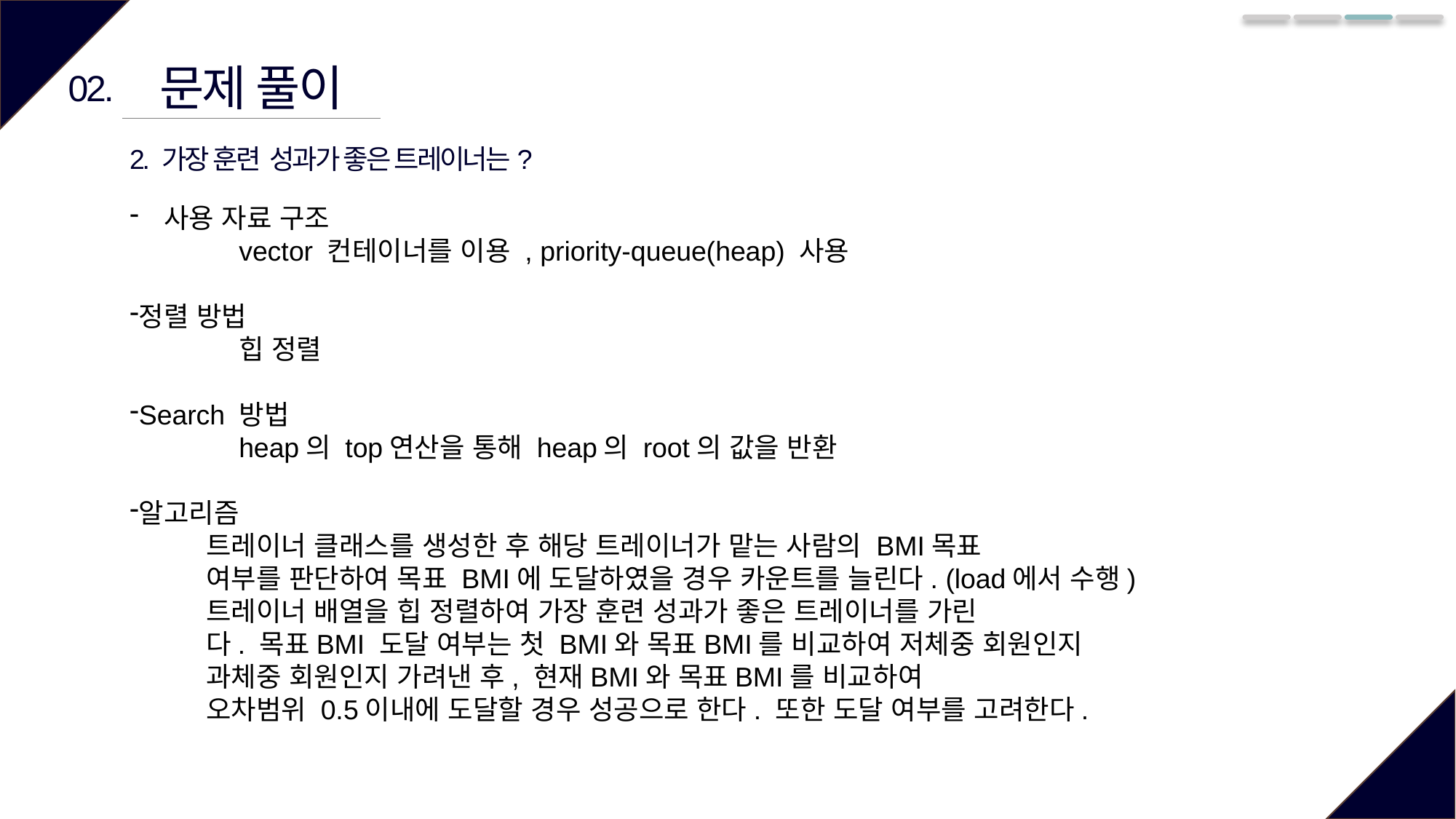

문제 풀이
02.
2. 가장 훈련  성과가 좋은 트레이너는?
사용 자료 구조
	vector 컨테이너를 이용 , priority-queue(heap) 사용

정렬 방법
    	힙 정렬

Search 방법
    	heap의 top연산을 통해 heap의 root의 값을 반환

알고리즘
  트레이너 클래스를 생성한 후 해당 트레이너가 맡는 사람의 BMI목표
  여부를 판단하여 목표 BMI에 도달하였을 경우 카운트를 늘린다. (load에서 수행)
  트레이너 배열을 힙 정렬하여 가장 훈련 성과가 좋은 트레이너를 가린
  다. 목표BMI 도달 여부는 첫 BMI와 목표BMI를 비교하여 저체중 회원인지
  과체중 회원인지 가려낸 후, 현재BMI와 목표BMI를 비교하여
  오차범위 0.5이내에 도달할 경우 성공으로 한다. 또한 도달 여부를 고려한다.